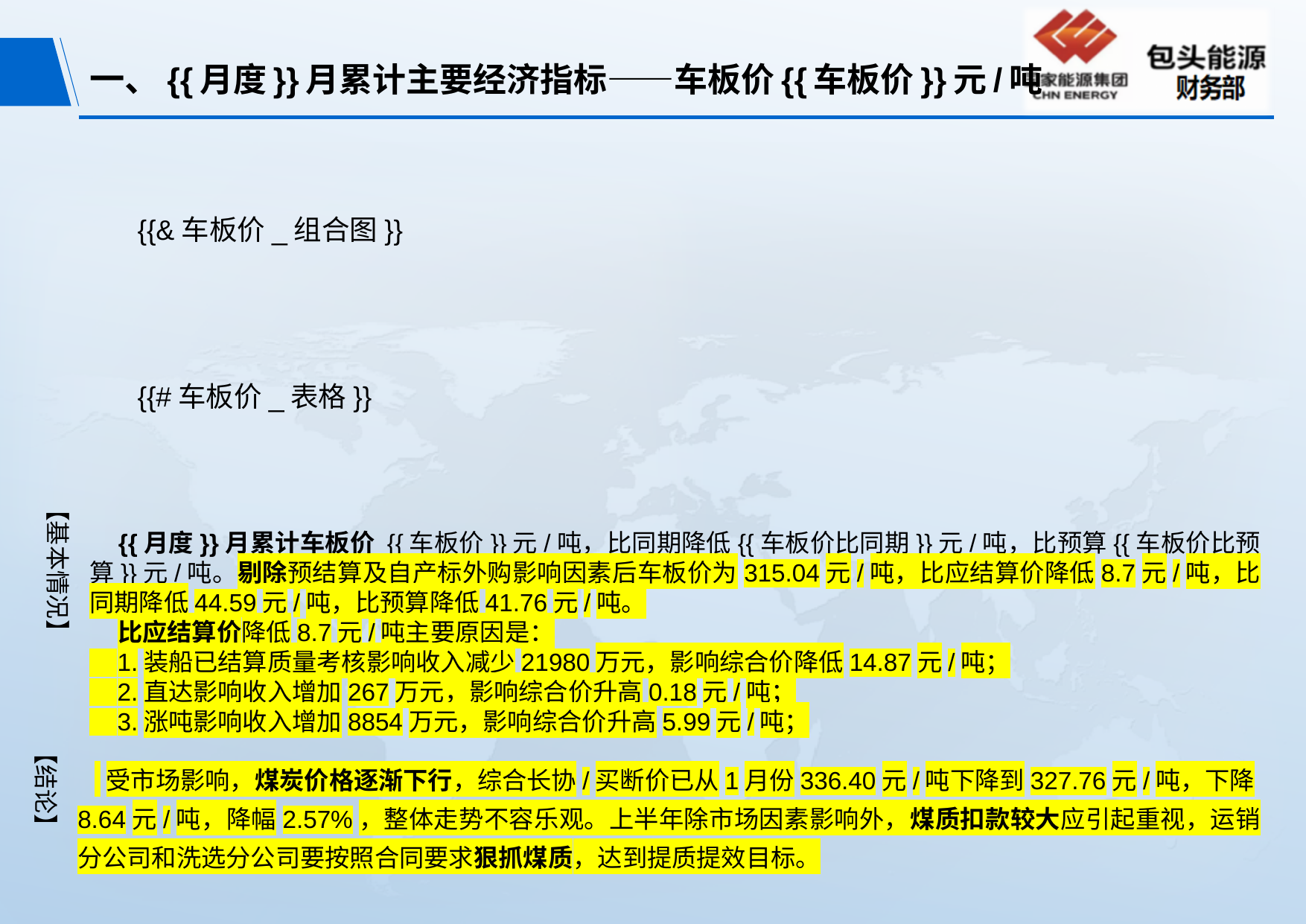

# 一、{{月度}}月累计主要经济指标——车板价{{车板价}}元/吨
{{&车板价_组合图}}
{{#车板价_表格}}
【基本情况】
    {{月度}}月累计车板价 {{车板价}}元/吨，比同期降低{{车板价比同期}}元/吨，比预算{{车板价比预算}}元/吨。剔除预结算及自产标外购影响因素后车板价为315.04元/吨，比应结算价降低8.7元/吨，比同期降低44.59元/吨，比预算降低41.76元/吨。
    比应结算价降低8.7元/吨主要原因是：
    1.装船已结算质量考核影响收入减少21980万元，影响综合价降低14.87元/吨；
    2.直达影响收入增加267万元，影响综合价升高0.18元/吨；
    3.涨吨影响收入增加8854万元，影响综合价升高5.99元/吨；

【结论】
    受市场影响，煤炭价格逐渐下行，综合长协/买断价已从1月份336.40元/吨下降到327.76元/吨，下降8.64元/吨，降幅2.57%，整体走势不容乐观。上半年除市场因素影响外，煤质扣款较大应引起重视，运销分公司和洗选分公司要按照合同要求狠抓煤质，达到提质提效目标。
7